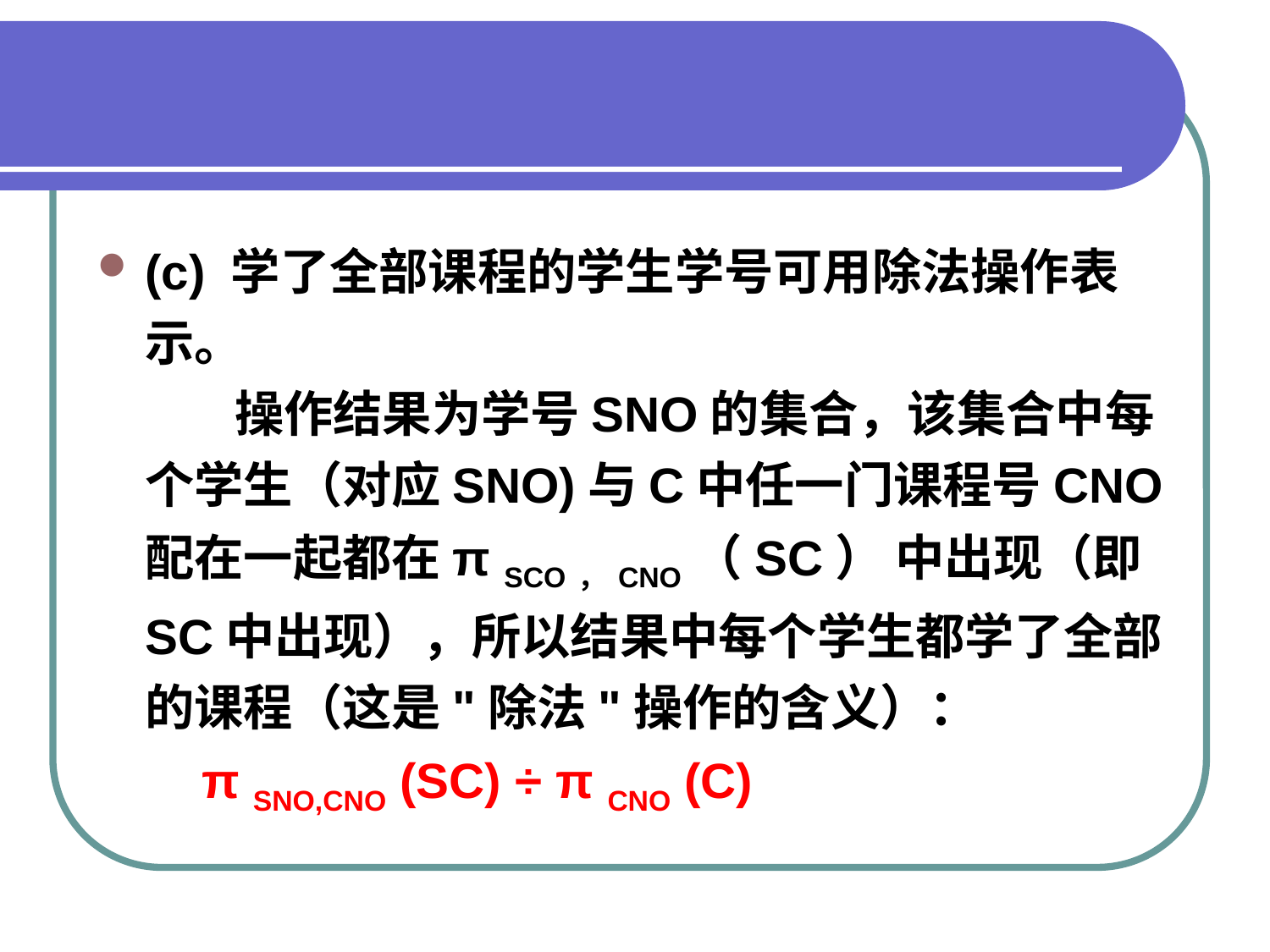

#
(c) 学了全部课程的学生学号可用除法操作表示。
        操作结果为学号SNO的集合，该集合中每个学生（对应SNO)与C中任一门课程号CNO配在一起都在π SCO，CNO（SC） 中出现（即SC中出现），所以结果中每个学生都学了全部的课程（这是"除法"操作的含义）：
    π SNO,CNO (SC) ÷ π CNO (C)